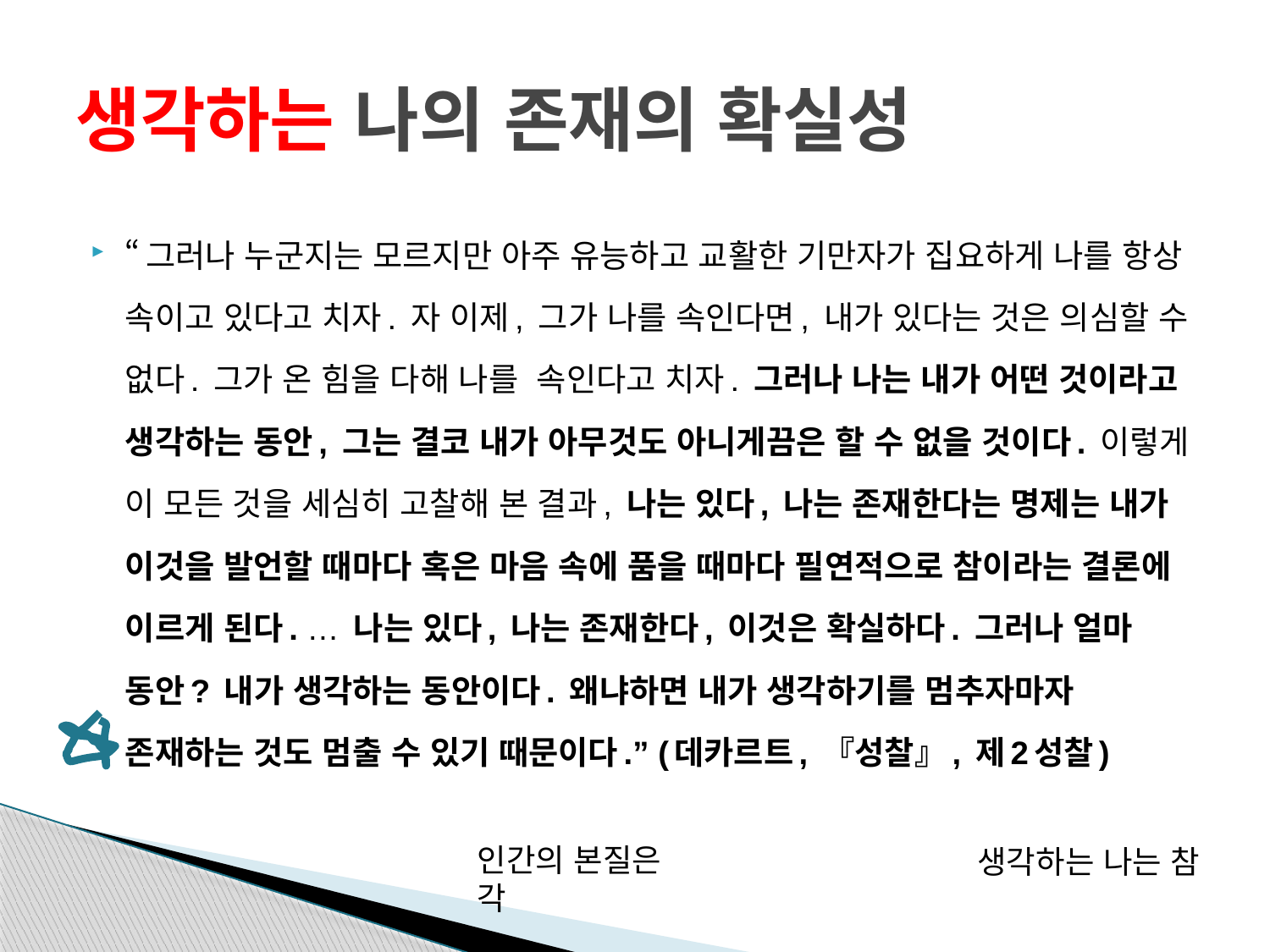

# 생각하는 나의 존재의 확실성
“그러나 누군지는 모르지만 아주 유능하고 교활한 기만자가 집요하게 나를 항상 속이고 있다고 치자. 자 이제, 그가 나를 속인다면, 내가 있다는 것은 의심할 수 없다. 그가 온 힘을 다해 나를  속인다고 치자. 그러나 나는 내가 어떤 것이라고 생각하는 동안, 그는 결코 내가 아무것도 아니게끔은 할 수 없을 것이다. 이렇게 이 모든 것을 세심히 고찰해 본 결과, 나는 있다, 나는 존재한다는 명제는 내가 이것을 발언할 때마다 혹은 마음 속에 품을 때마다 필연적으로 참이라는 결론에 이르게 된다. … 나는 있다, 나는 존재한다, 이것은 확실하다. 그러나 얼마 동안? 내가 생각하는 동안이다. 왜냐하면 내가 생각하기를 멈추자마자 존재하는 것도 멈출 수 있기 때문이다.” (데카르트, 『성찰』, 제2성찰)

인간의 본질은 각

생각하는 나는 참